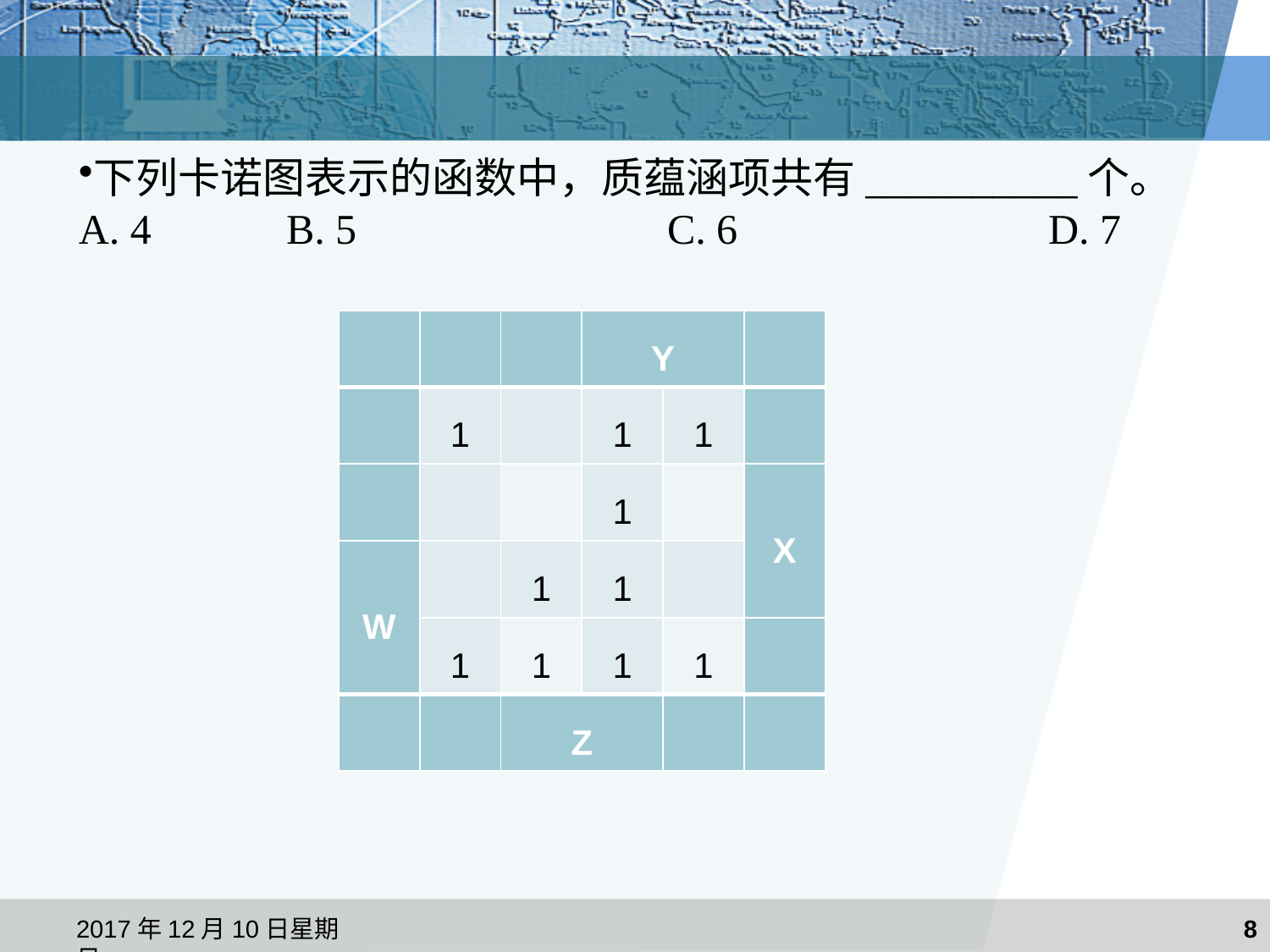

#
下列卡诺图表示的函数中，质蕴涵项共有__________个。
A. 4		B. 5			C. 6			D. 7

|  |  |  | Y |  |  |
| --- | --- | --- | --- | --- | --- |
|  | 1 |  | 1 | 1 |  |
|  |  |  | 1 |  | X |
| W |  | 1 | 1 |  |  |
|  | 1 | 1 | 1 | 1 |  |
|  |  | Z |  |  |  |
2017年12月10日星期日
8